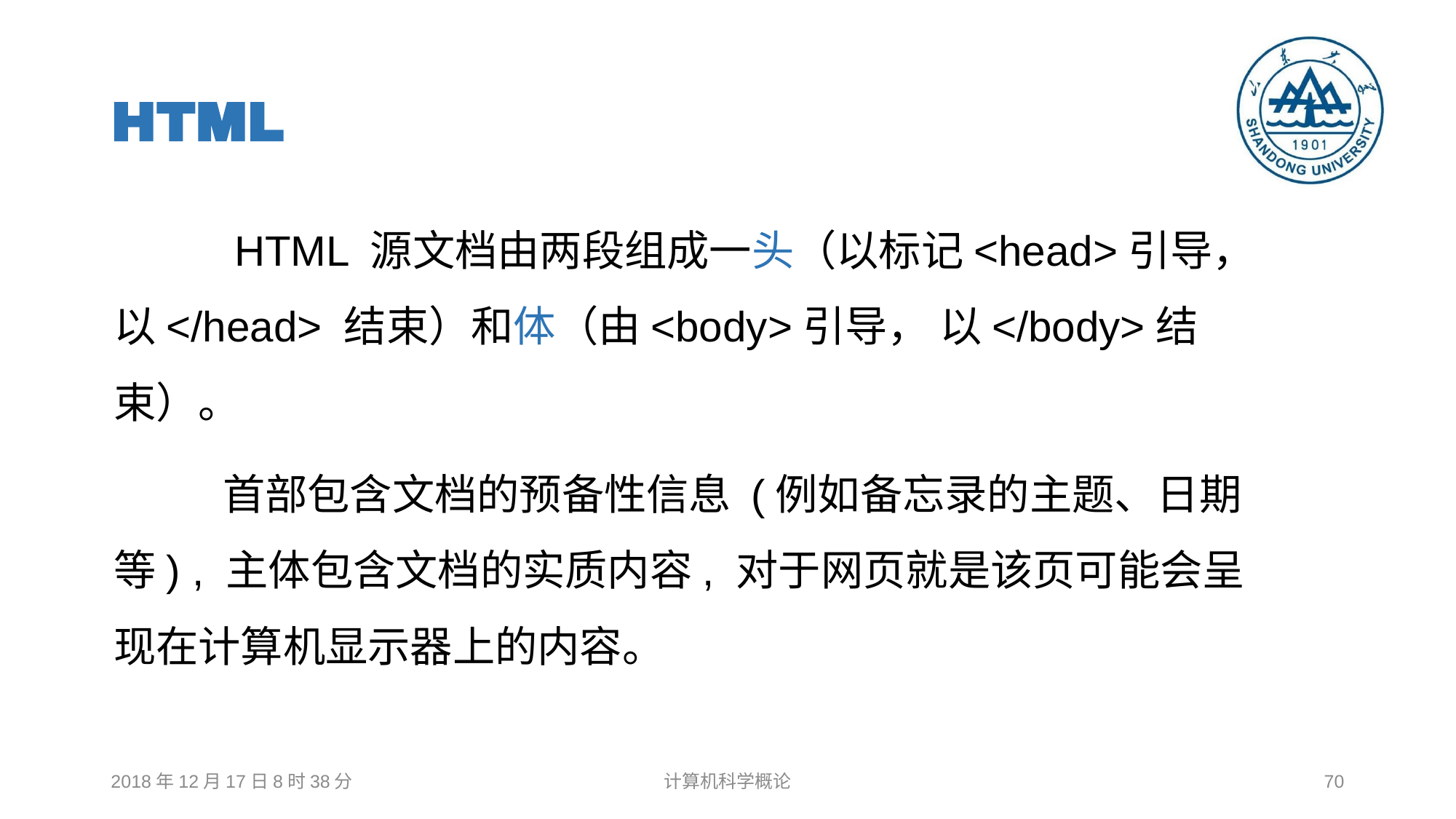

# HTML
	 HTML 源文档由两段组成一头（以标记<head>引导，以</head> 结束）和体（由<body>引导， 以</body>结束）。
	首部包含文档的预备性信息 (例如备忘录的主题、日期 等) , 主体包含文档的实质内容, 对于网页就是该页可能会呈现在计算机显示器上的内容。
2018年12月17日8时38分
计算机科学概论
70